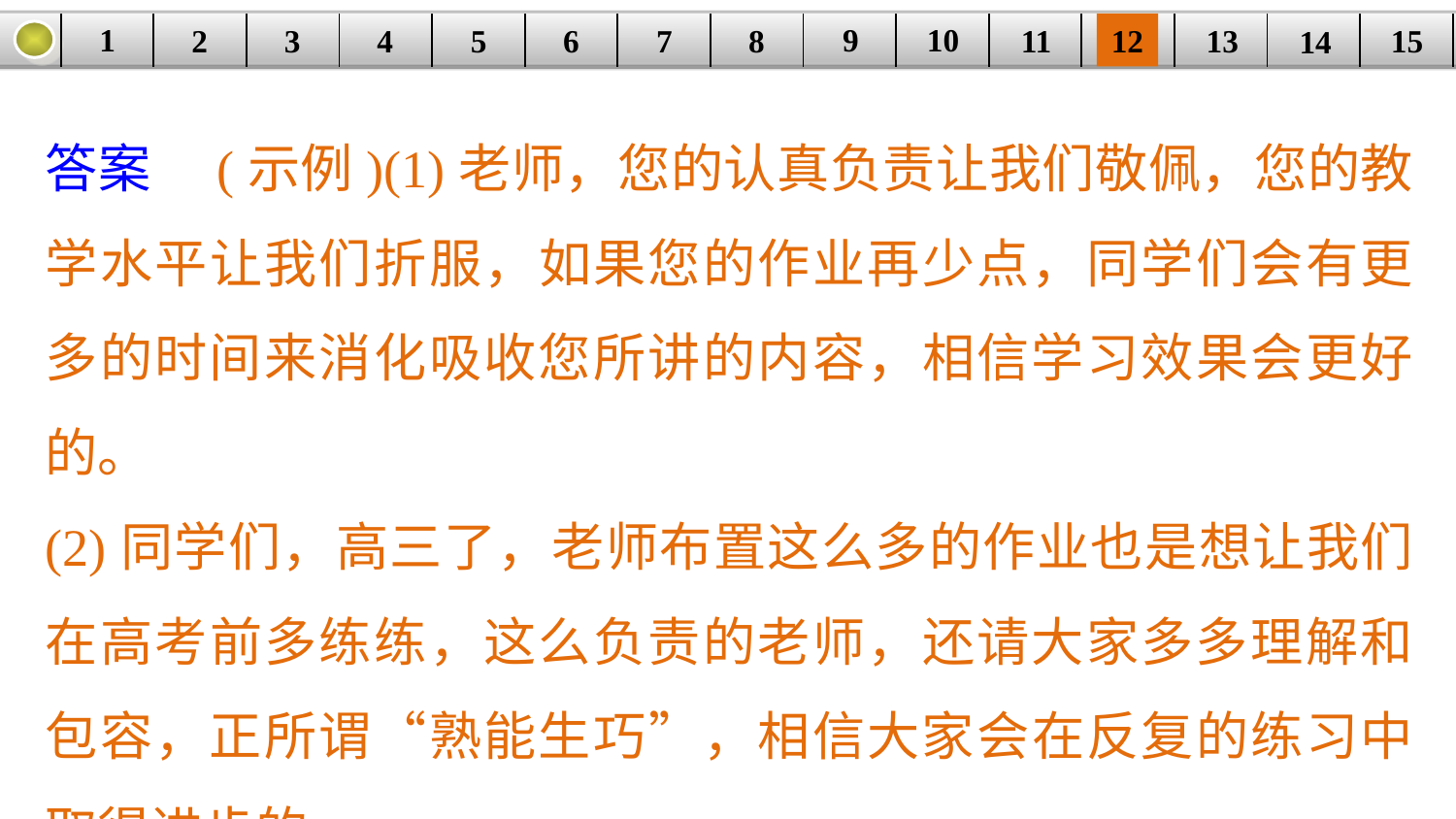

9
10
1
3
4
5
6
8
11
2
12
15
|  |  |  |  |  |  |  |  |  |  |  |  |  |  |  |
| --- | --- | --- | --- | --- | --- | --- | --- | --- | --- | --- | --- | --- | --- | --- |
7
13
14

答案　(示例)(1)老师，您的认真负责让我们敬佩，您的教学水平让我们折服，如果您的作业再少点，同学们会有更多的时间来消化吸收您所讲的内容，相信学习效果会更好的。
(2)同学们，高三了，老师布置这么多的作业也是想让我们在高考前多练练，这么负责的老师，还请大家多多理解和包容，正所谓“熟能生巧”，相信大家会在反复的练习中取得进步的。